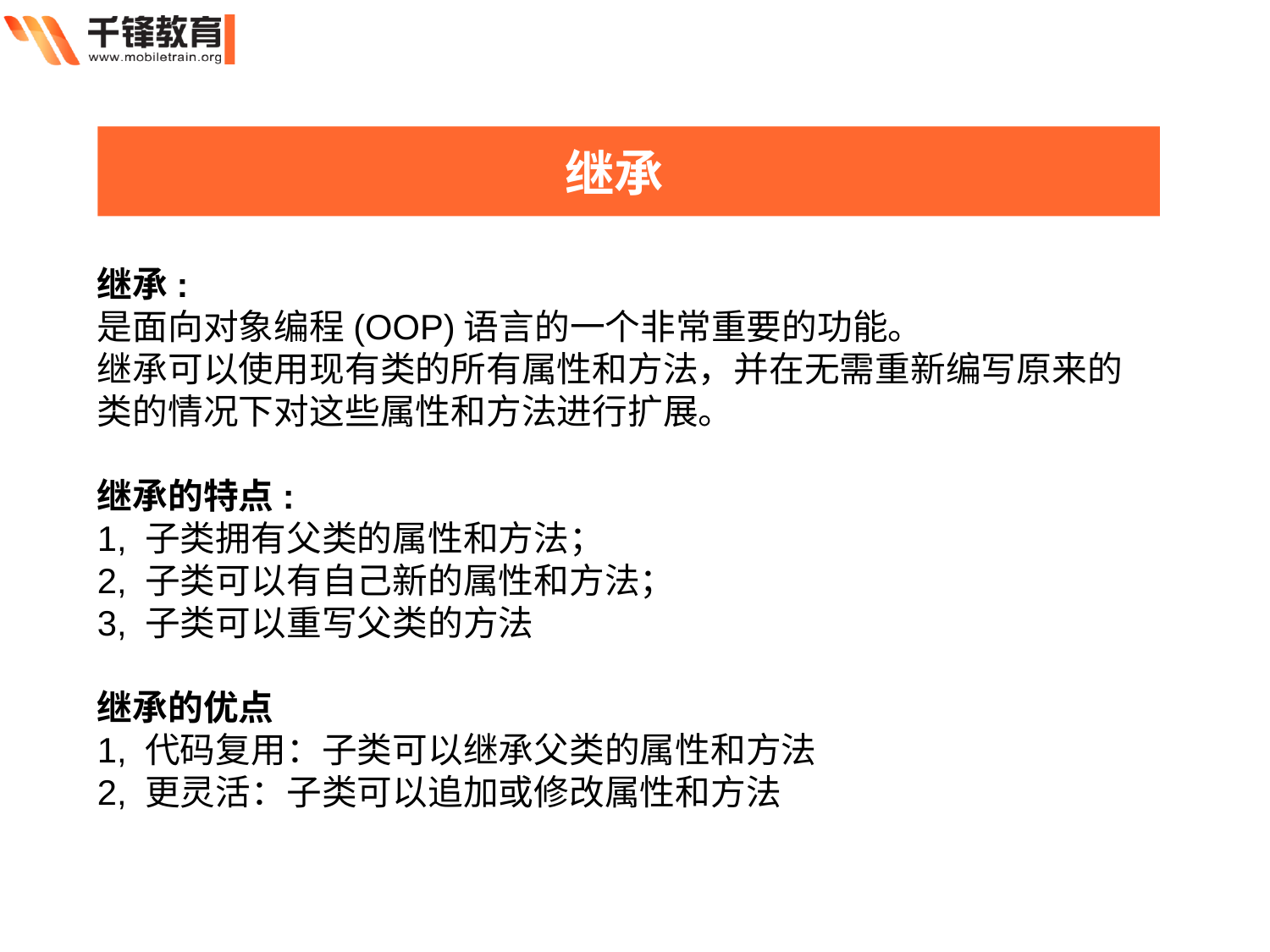

继承
继承:
是面向对象编程(OOP)语言的一个非常重要的功能。
继承可以使用现有类的所有属性和方法，并在无需重新编写原来的类的情况下对这些属性和方法进行扩展。

继承的特点:
1, 子类拥有父类的属性和方法；
2, 子类可以有自己新的属性和方法；
3, 子类可以重写父类的方法

继承的优点
1, 代码复用：子类可以继承父类的属性和方法
2, 更灵活：子类可以追加或修改属性和方法